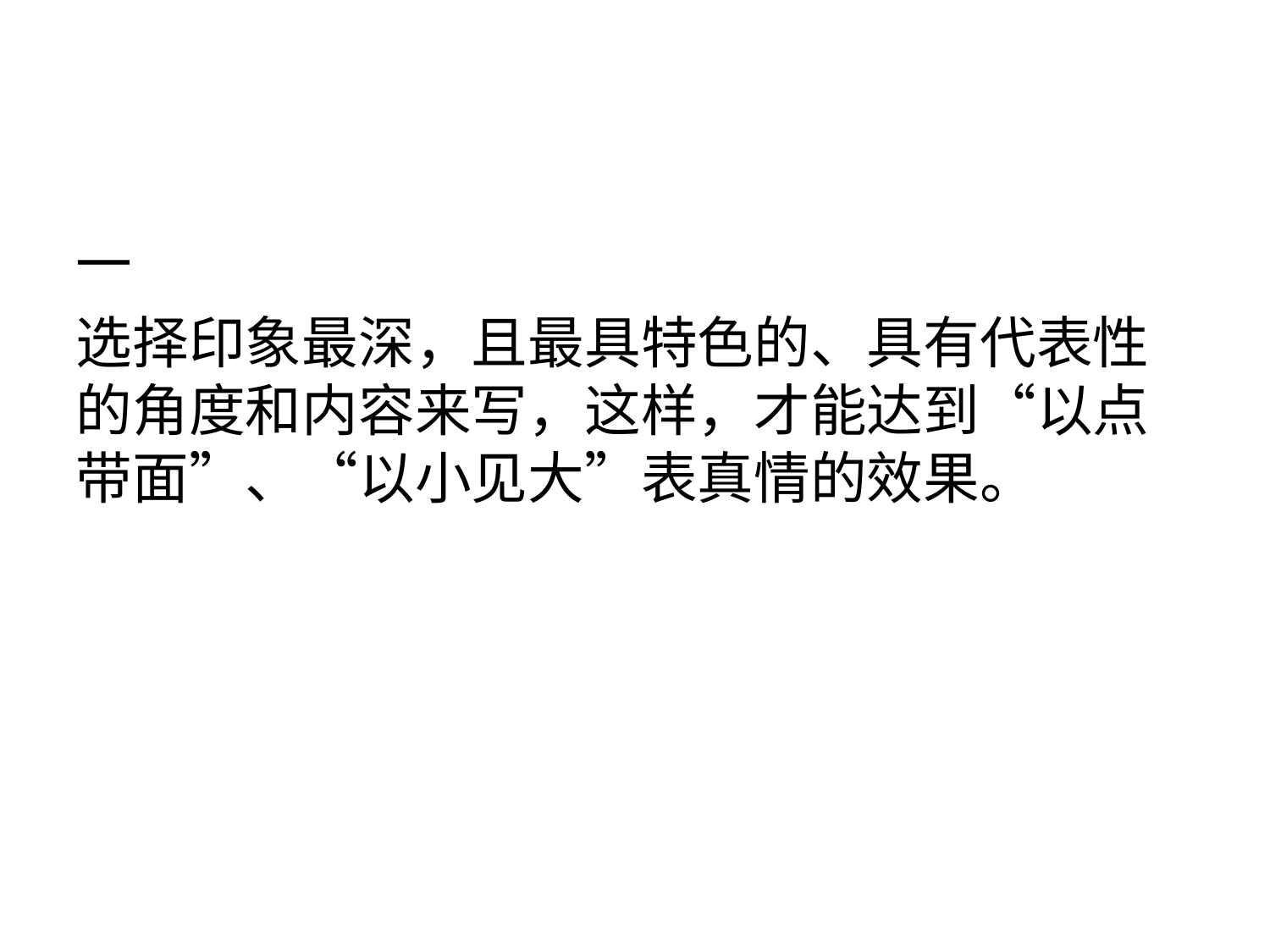

#
一
选择印象最深，且最具特色的、具有代表性的角度和内容来写，这样，才能达到“以点带面”、“以小见大”表真情的效果。